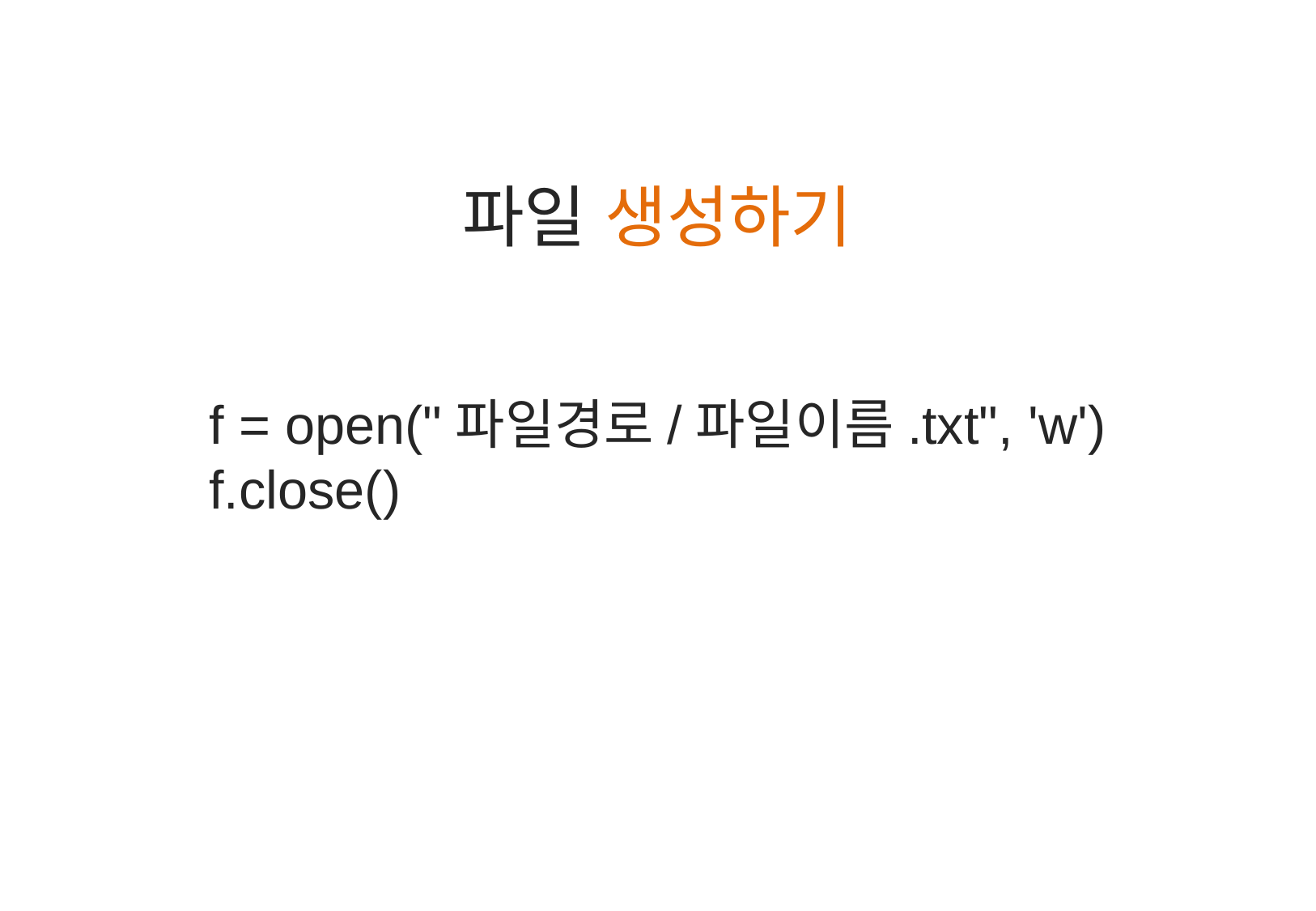

파일 생성하기
f = open("파일경로/파일이름.txt", 'w')
f.close()